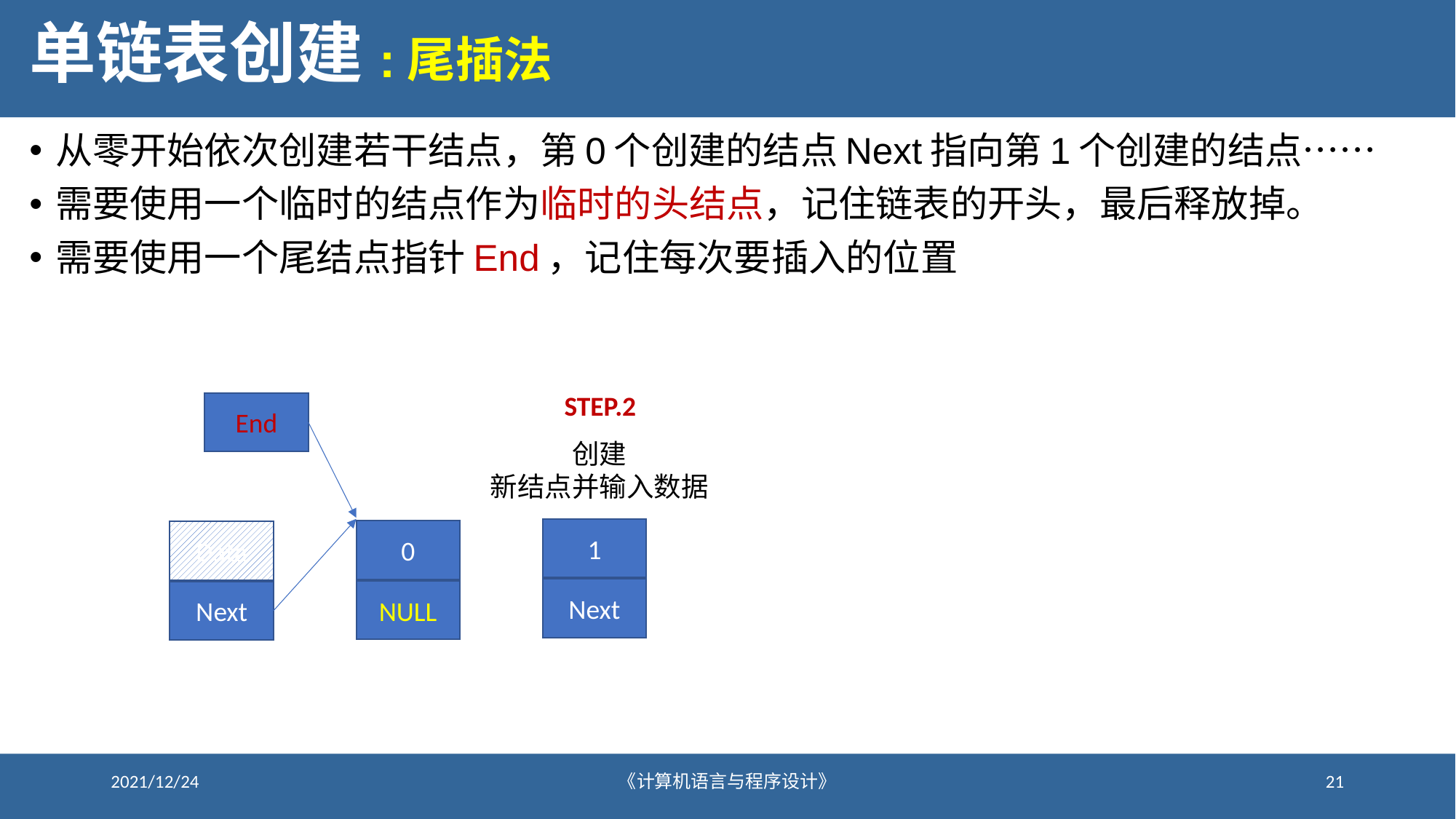

# 单链表创建:尾插法
从零开始依次创建若干结点，第0个创建的结点Next指向第1个创建的结点……
需要使用一个临时的结点作为临时的头结点，记住链表的开头，最后释放掉。
需要使用一个尾结点指针End，记住每次要插入的位置
STEP.2
End
创建
新结点并输入数据
1
Next
0
NULL
Data
Next
2021/12/24
《计算机语言与程序设计》
21